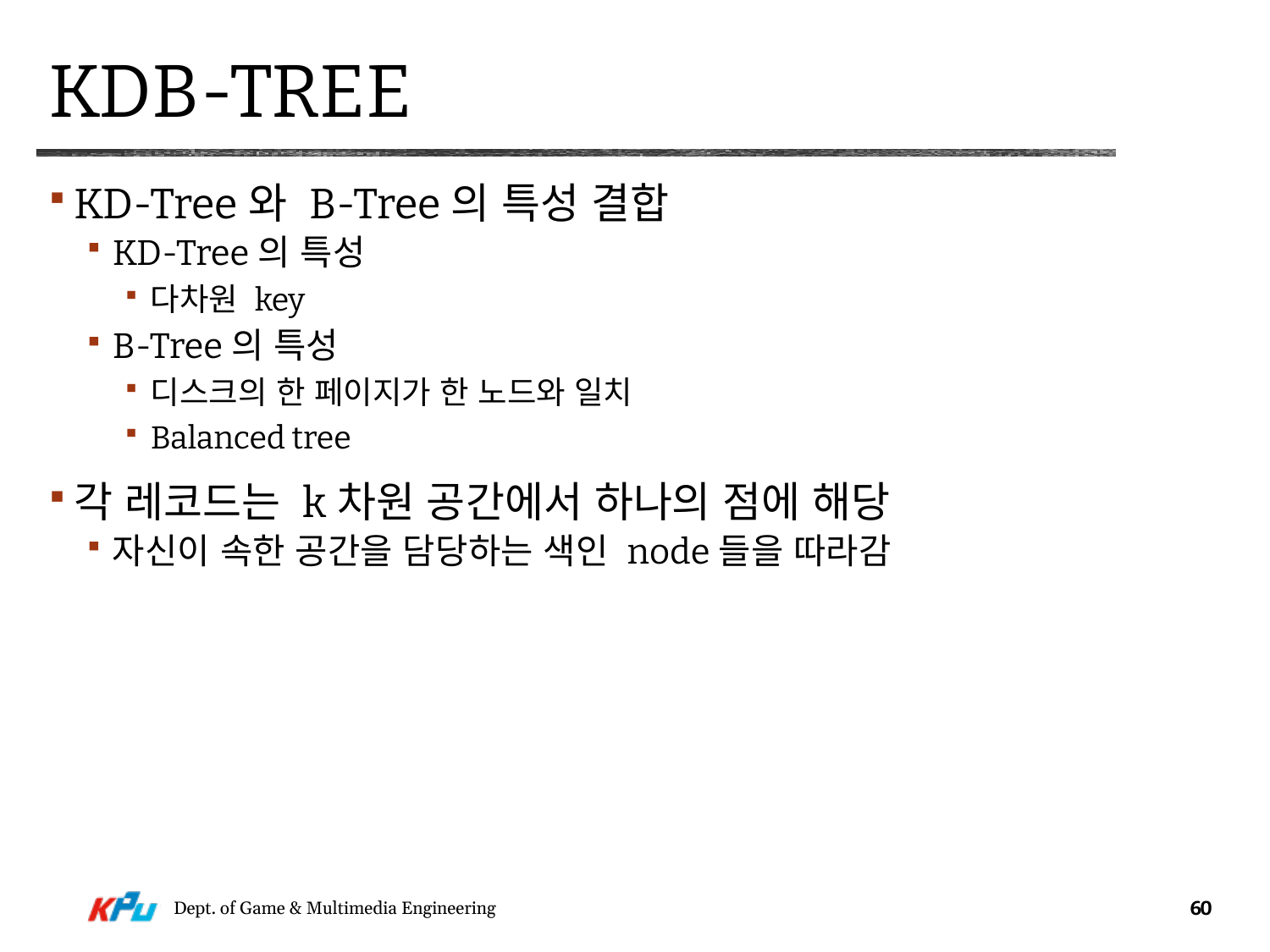

# KDB-Tree
KD-Tree와 B-Tree의 특성 결합
KD-Tree의 특성
다차원 key
B-Tree의 특성
디스크의 한 페이지가 한 노드와 일치
Balanced tree
각 레코드는 k차원 공간에서 하나의 점에 해당
자신이 속한 공간을 담당하는 색인 node들을 따라감
Dept. of Game & Multimedia Engineering
60